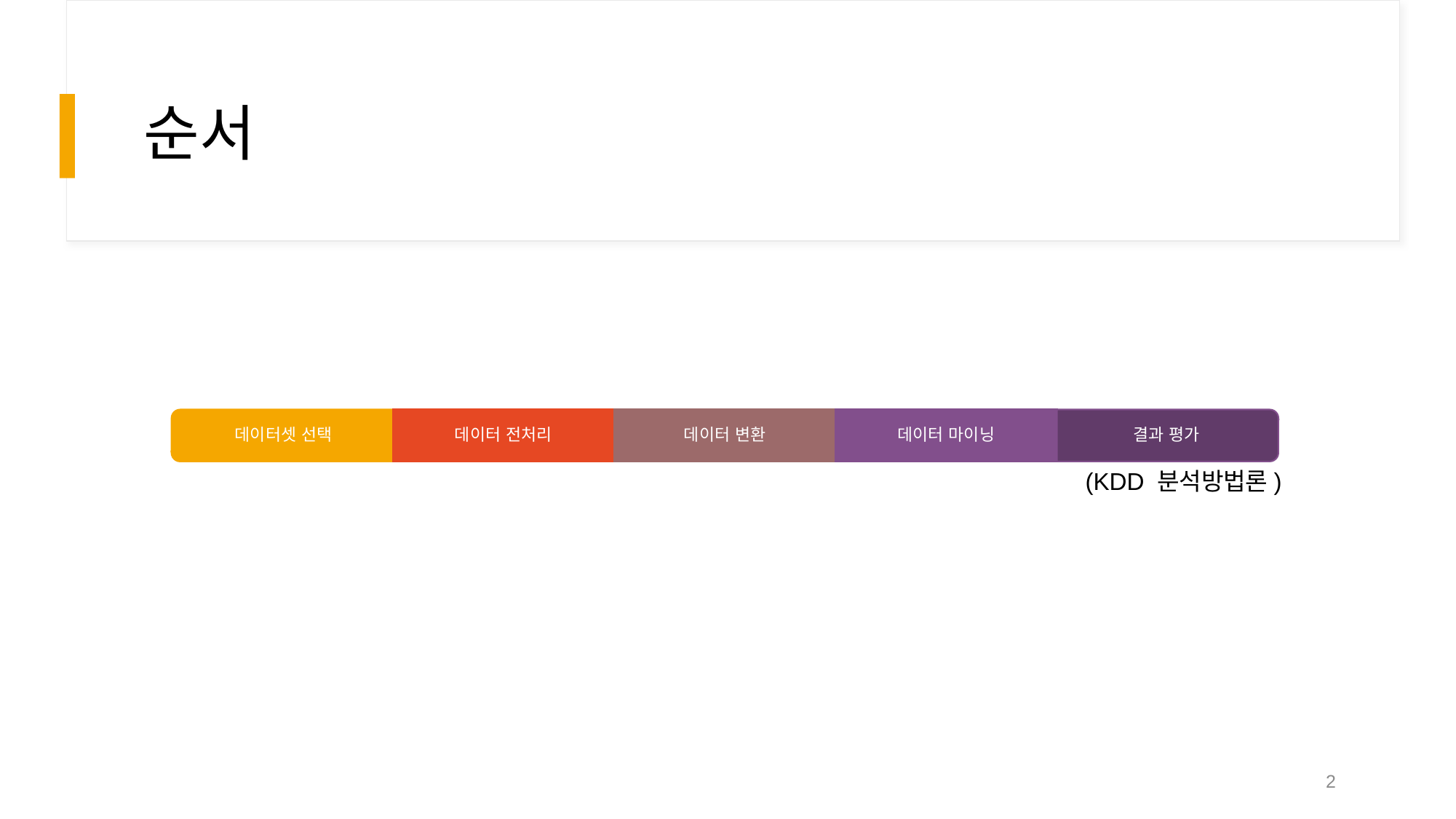

# 순서

데이터셋 선택

결과 평가

데이터 전처리

데이터 변환

데이터 마이닝
(KDD 분석방법론)
2